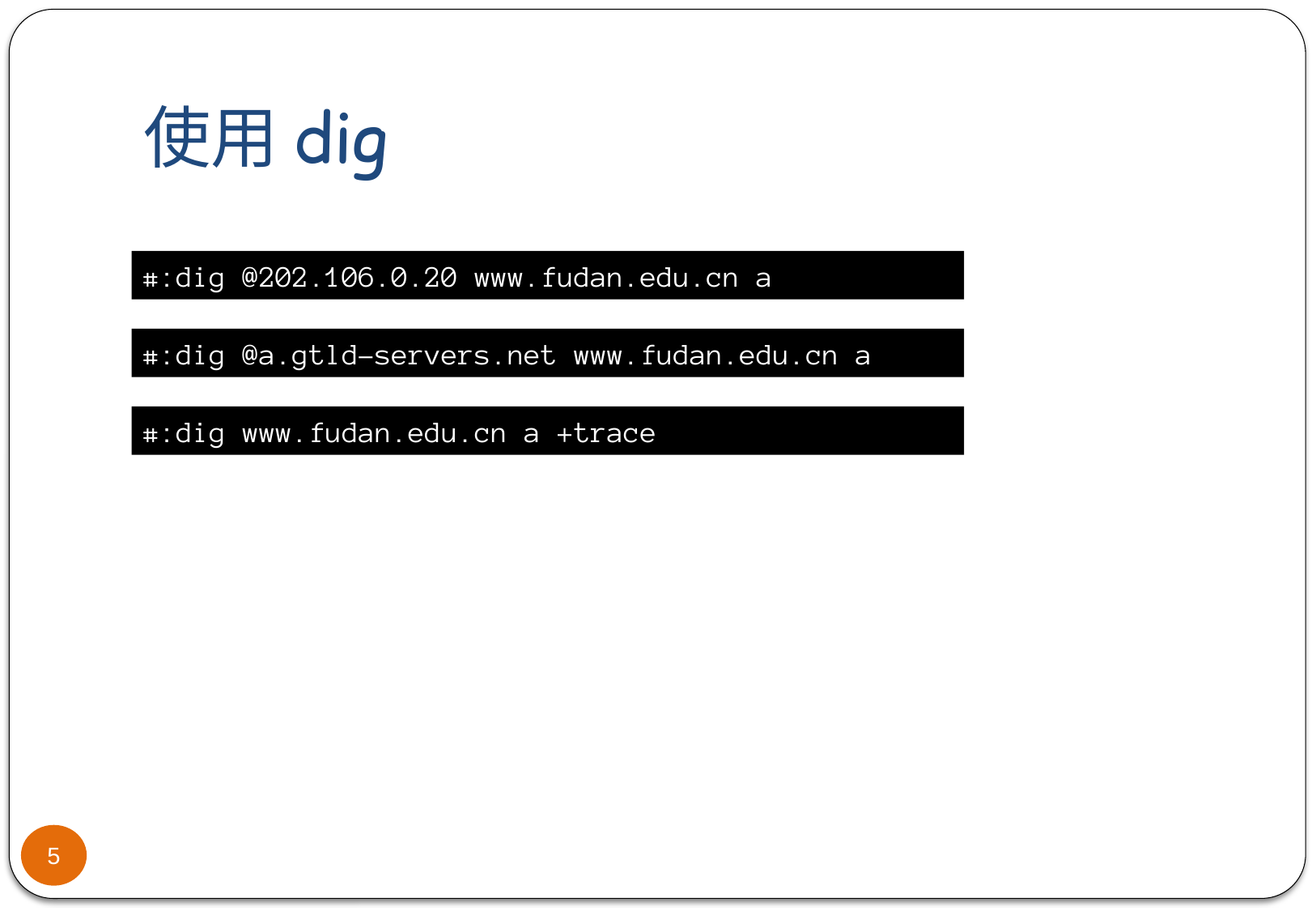

# 使用dig
#:dig @202.106.0.20 www.fudan.edu.cn a
#:dig @a.gtld-servers.net www.fudan.edu.cn a
#:dig www.fudan.edu.cn a +trace
5